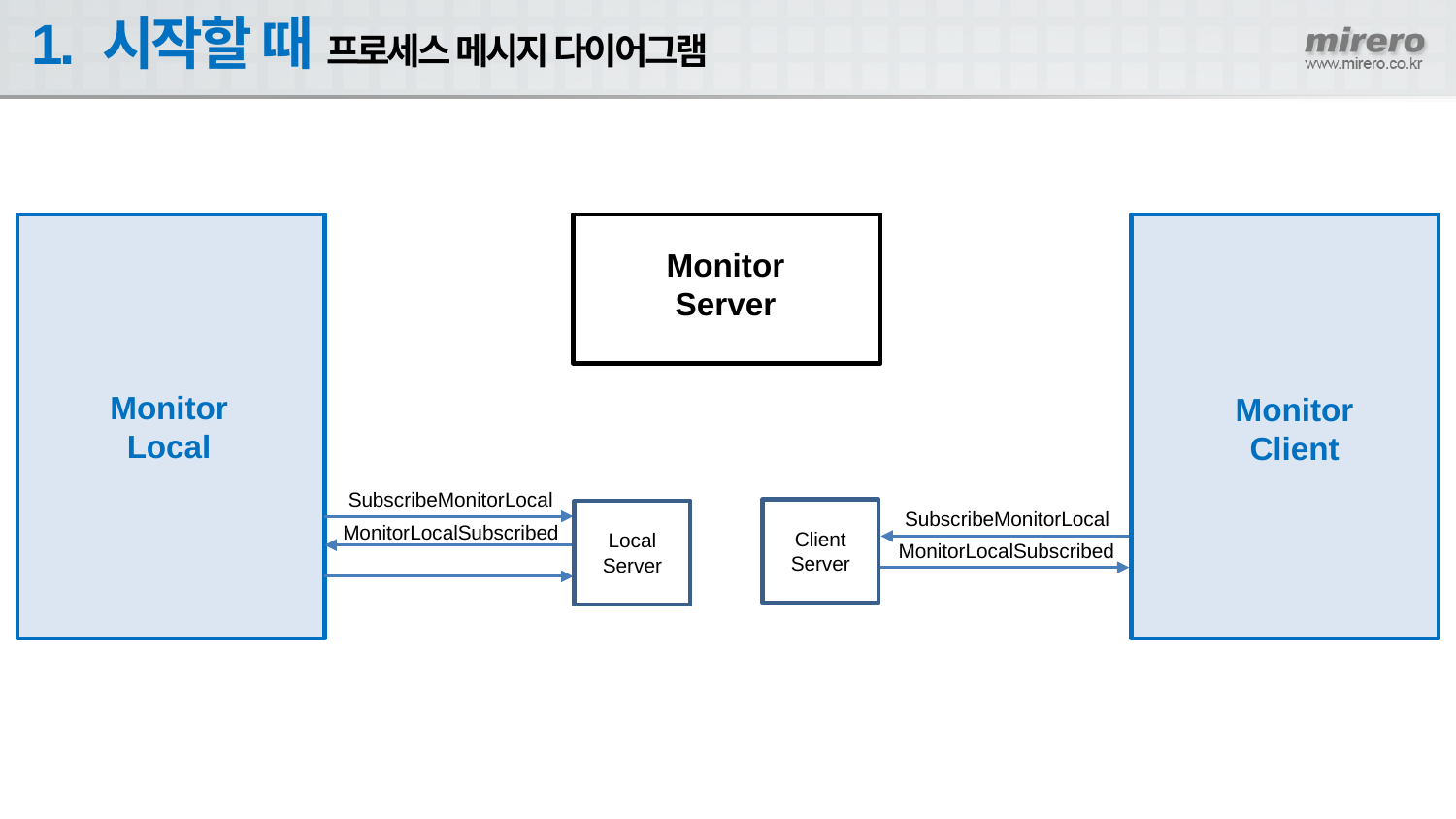

# 1. 시작할 때 프로세스 메시지 다이어그램

Monitor
Server
Monitor
Local
Monitor
Client
SubscribeMonitorLocal
Client
Server
SubscribeMonitorLocal
Local Server
MonitorLocalSubscribed
MonitorLocalSubscribed